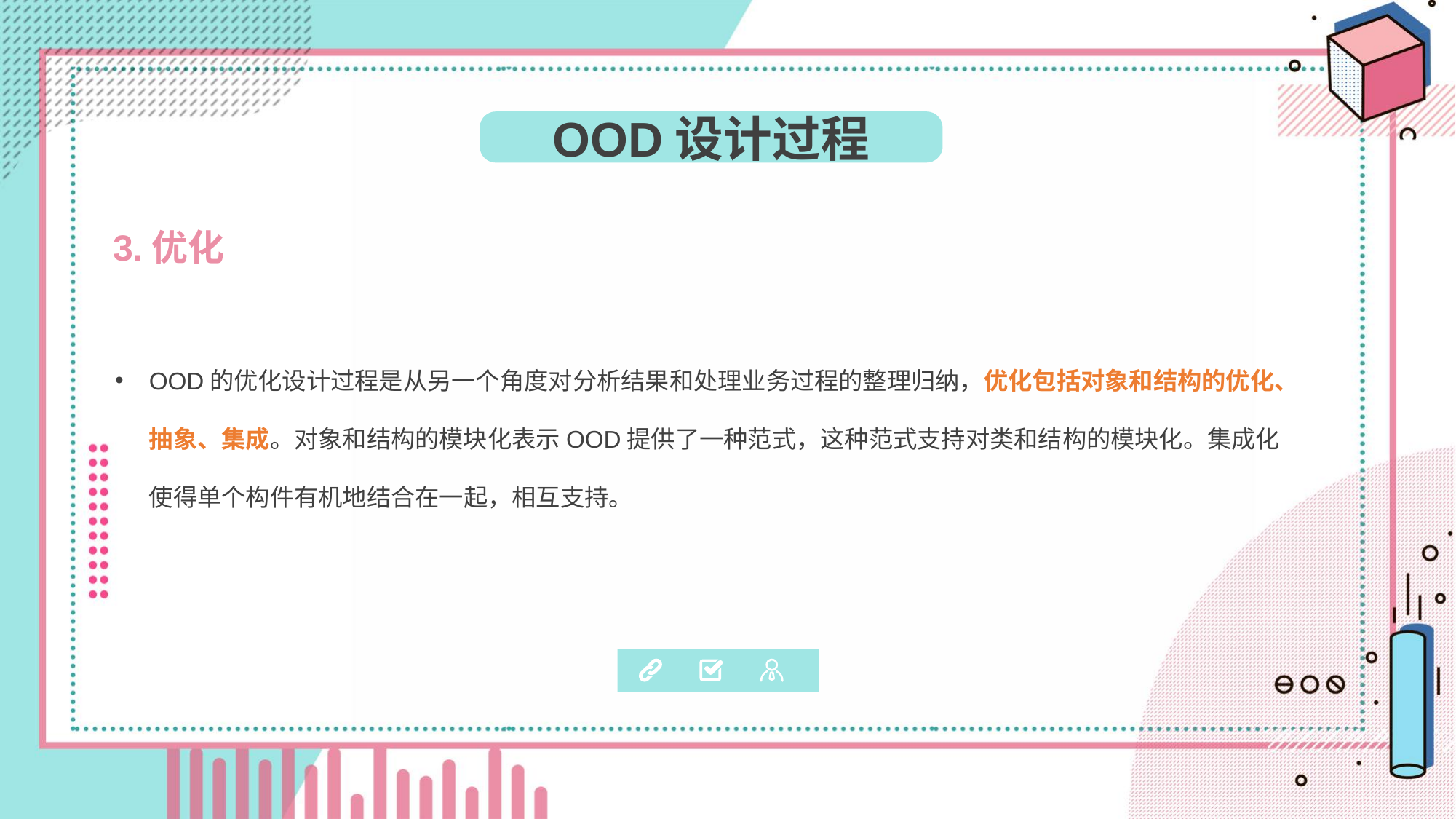

OOD设计过程
3.优化
OOD的优化设计过程是从另一个角度对分析结果和处理业务过程的整理归纳，优化包括对象和结构的优化、抽象、集成。对象和结构的模块化表示OOD提供了一种范式，这种范式支持对类和结构的模块化。集成化使得单个构件有机地结合在一起，相互支持。